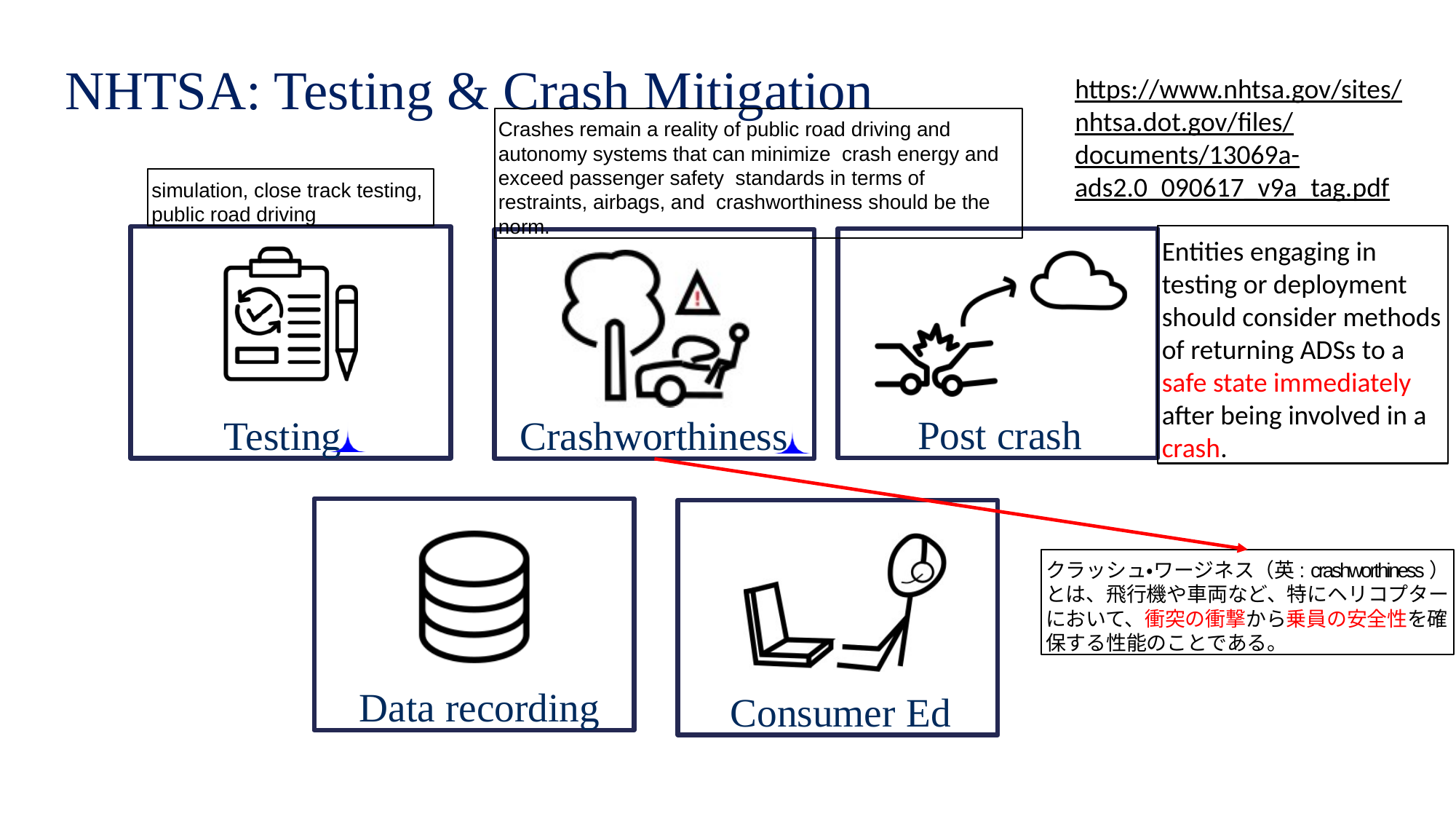

# NHTSA: Testing & Crash Mitigation
https://www.nhtsa.gov/sites/nhtsa.dot.gov/files/documents/13069a-ads2.0_090617_v9a_tag.pdf
Crashes remain a reality of public road driving and autonomy systems that can minimize  crash energy and exceed passenger safety  standards in terms of restraints, airbags, and  crashworthiness should be the norm.
simulation, close track testing, public road driving
Entities engaging in testing or deployment should consider methods of returning ADSs to a safe state immediately after being involved in a crash.

Testing

Post crash

Crashworthiness

Data recording

Consumer Ed

クラッシュ・ワージネス（英: crashworthiness）  とは、飛行機や車両など、特にヘリコプター において、衝突の衝撃から乗員の安全性を確 保する性能のことである。